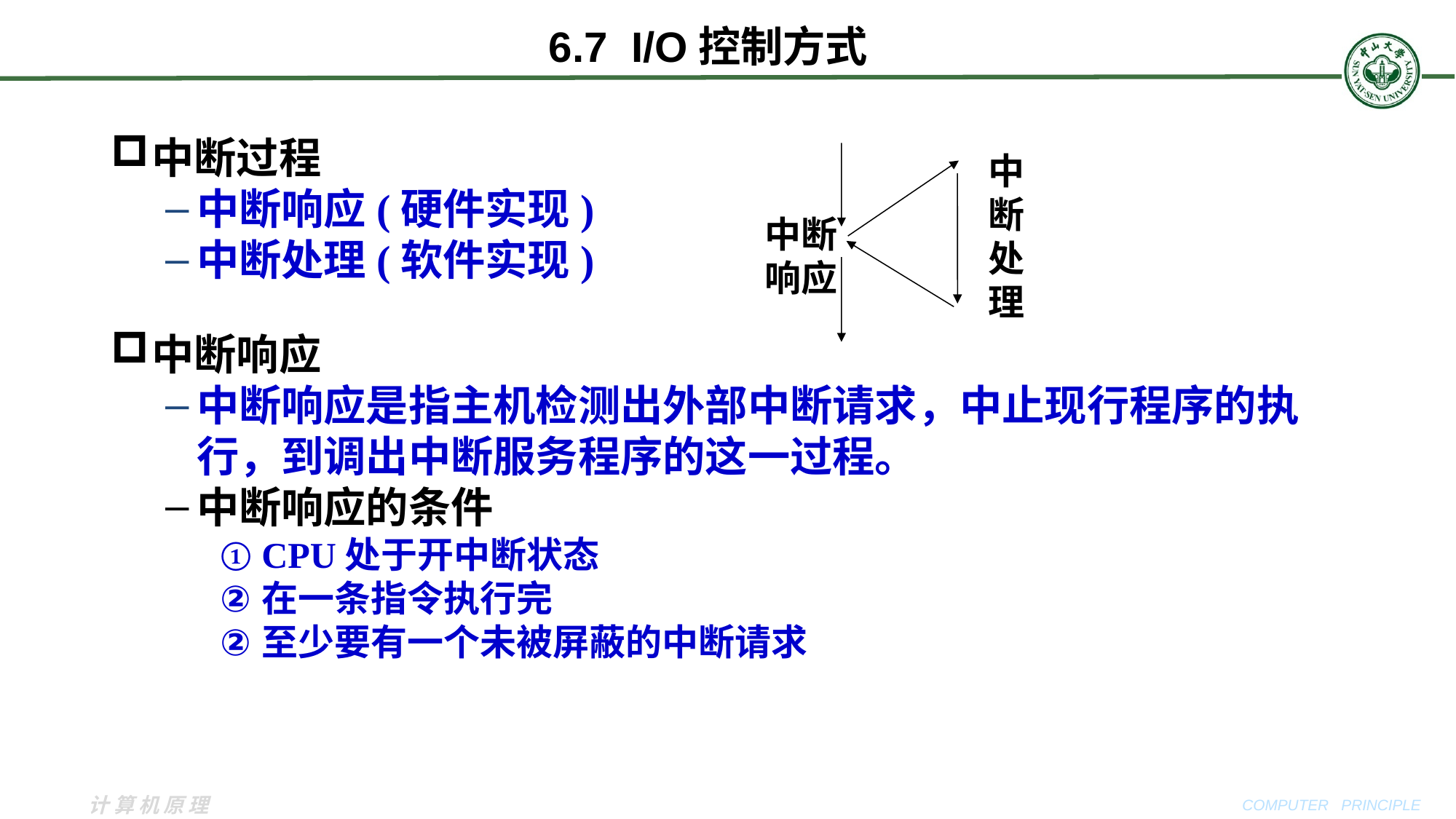

中断过程
中断响应(硬件实现)
中断处理(软件实现)

中断响应
中断响应是指主机检测出外部中断请求，中止现行程序的执行，到调出中断服务程序的这一过程。
中断响应的条件
CPU处于开中断状态
在一条指令执行完
至少要有一个未被屏蔽的中断请求

中断处理

中断响应